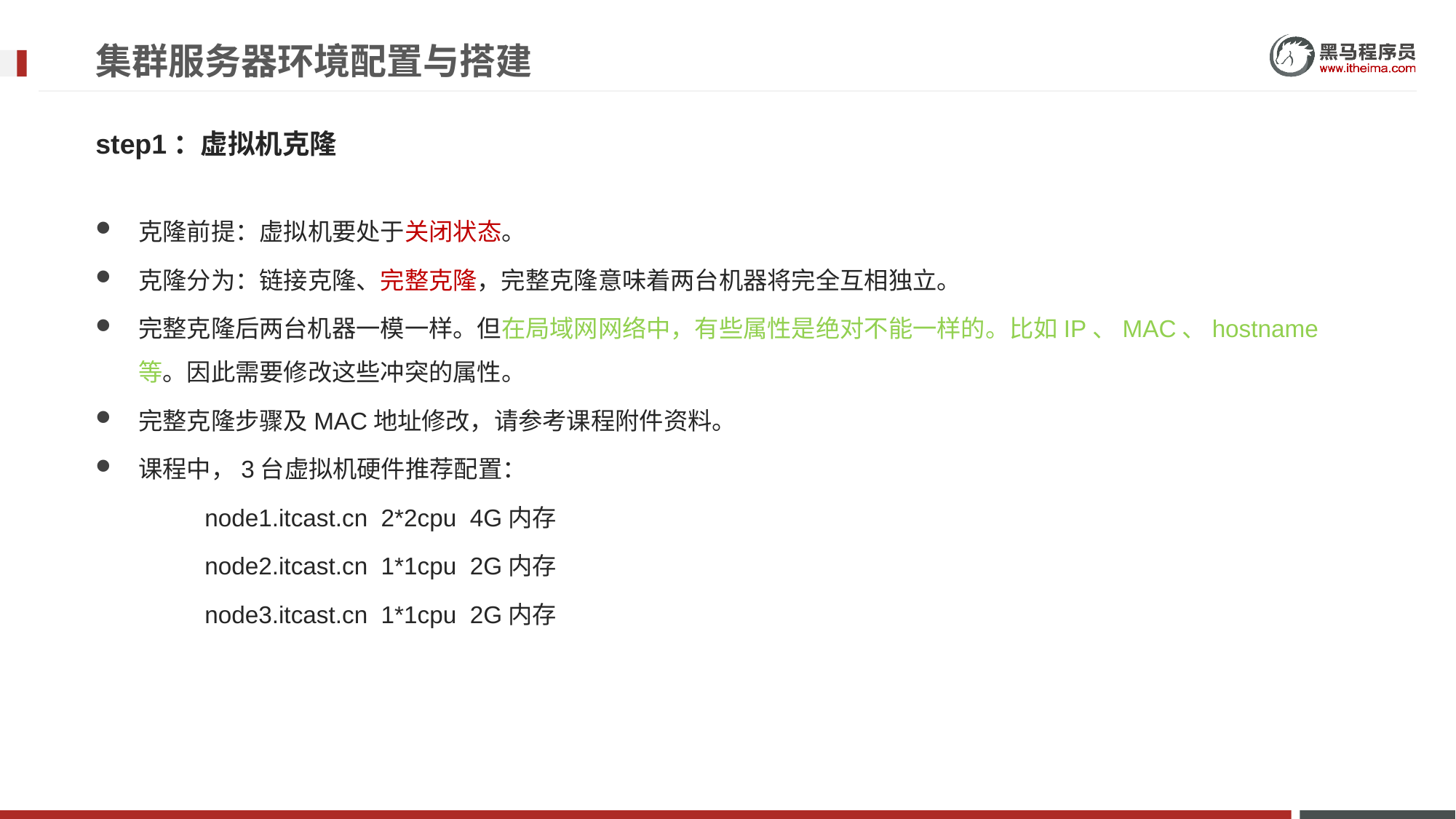

# 集群服务器环境配置与搭建
step1：虚拟机克隆
克隆前提：虚拟机要处于关闭状态。
克隆分为：链接克隆、完整克隆，完整克隆意味着两台机器将完全互相独立。
完整克隆后两台机器一模一样。但在局域网网络中，有些属性是绝对不能一样的。比如IP、MAC、hostname等。因此需要修改这些冲突的属性。
完整克隆步骤及MAC地址修改，请参考课程附件资料。
课程中，3台虚拟机硬件推荐配置：
	node1.itcast.cn  2*2cpu  4G内存
	node2.itcast.cn  1*1cpu  2G内存
	node3.itcast.cn  1*1cpu  2G内存